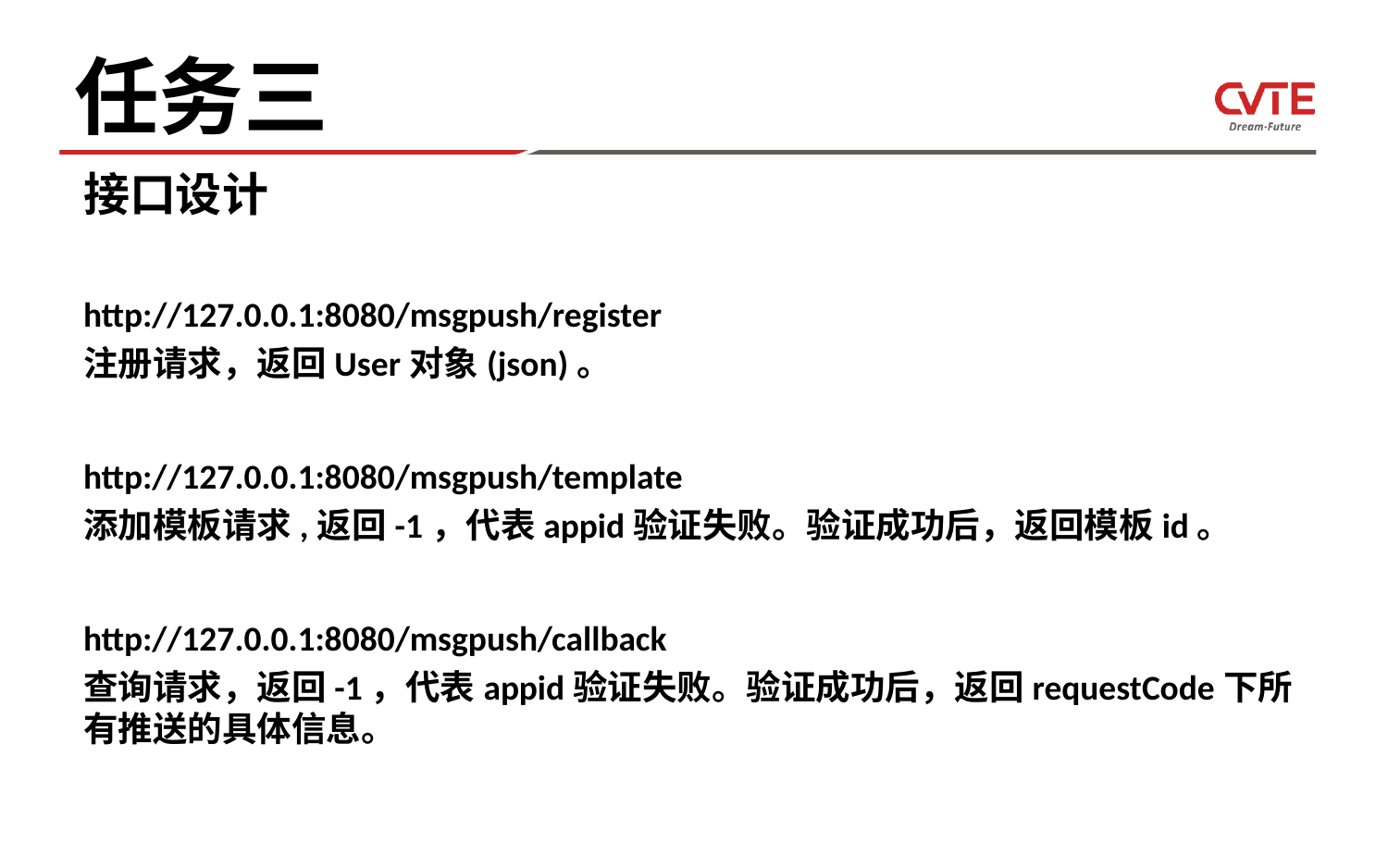

# 任务三
接口设计

http://127.0.0.1:8080/msgpush/register
注册请求，返回User对象(json)。

http://127.0.0.1:8080/msgpush/template
添加模板请求,返回-1，代表appid验证失败。验证成功后，返回模板id。

http://127.0.0.1:8080/msgpush/callback
查询请求，返回-1，代表appid验证失败。验证成功后，返回requestCode下所有推送的具体信息。